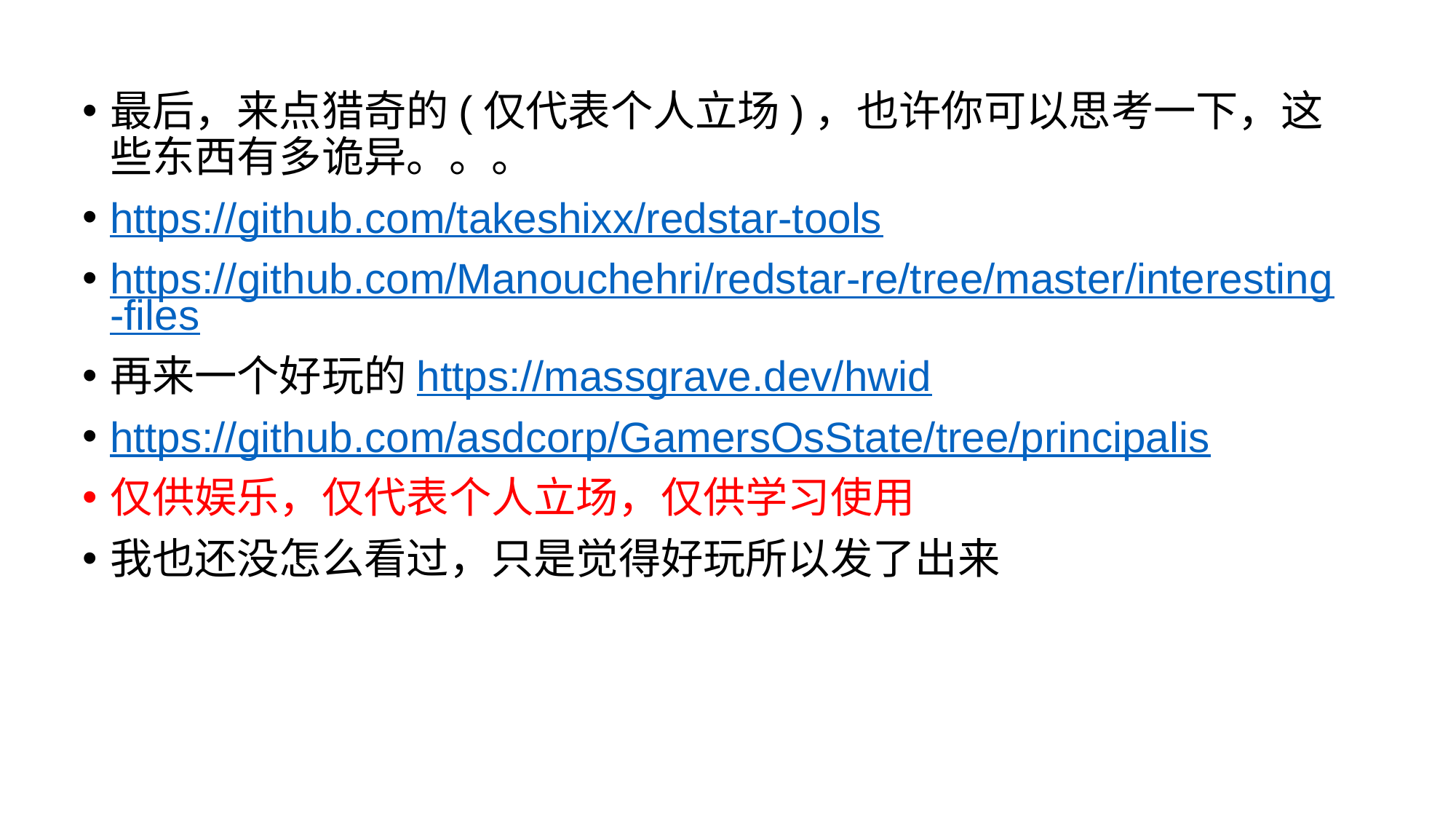

最后，来点猎奇的(仅代表个人立场)，也许你可以思考一下，这些东西有多诡异。。。
https://github.com/takeshixx/redstar-tools
https://github.com/Manouchehri/redstar-re/tree/master/interesting-files
再来一个好玩的https://massgrave.dev/hwid
https://github.com/asdcorp/GamersOsState/tree/principalis
仅供娱乐，仅代表个人立场，仅供学习使用
我也还没怎么看过，只是觉得好玩所以发了出来